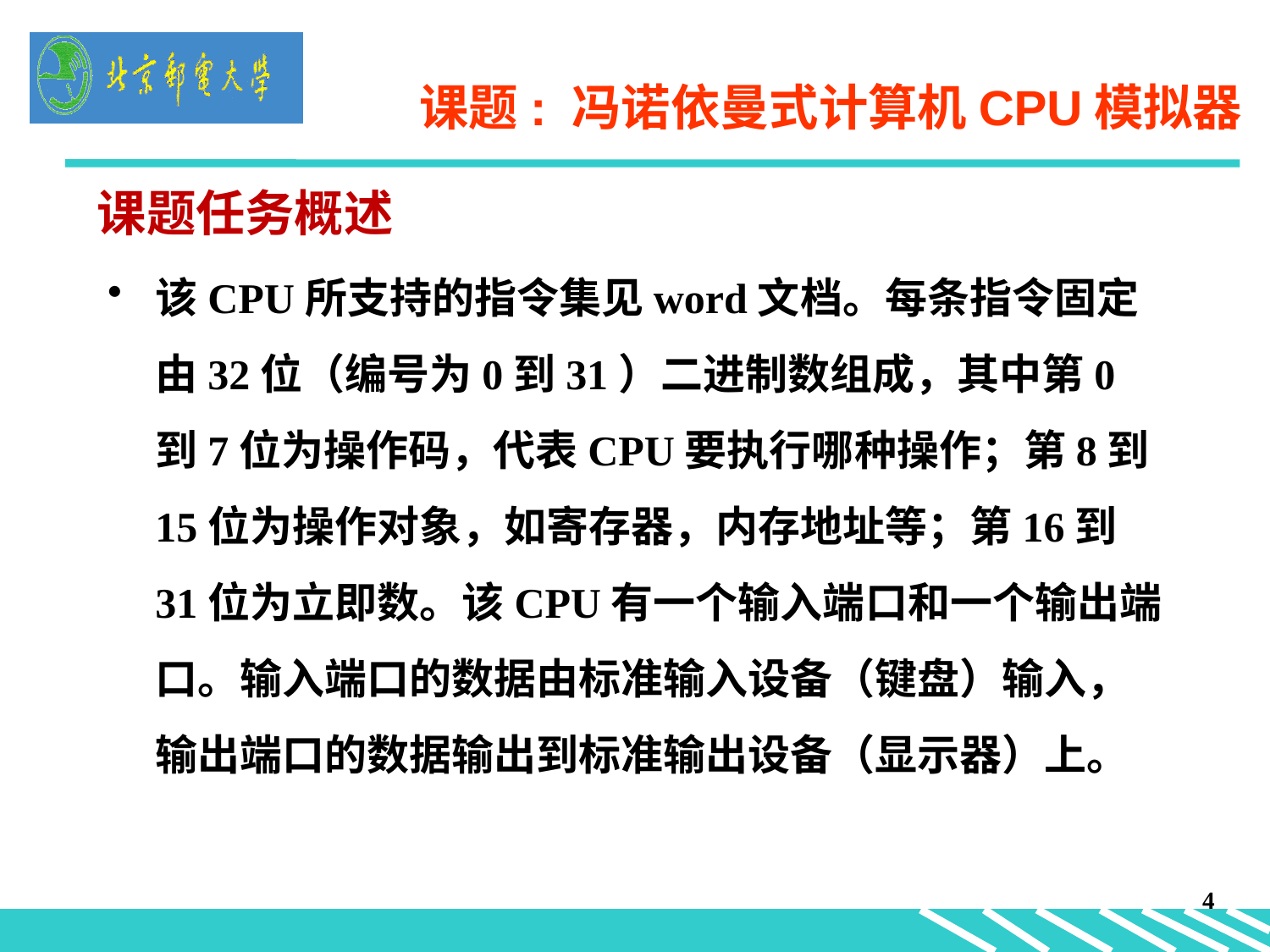

# 课题: 冯诺依曼式计算机CPU模拟器
课题任务概述
该CPU所支持的指令集见word文档。每条指令固定由32位（编号为0到31）二进制数组成，其中第0到7位为操作码，代表CPU要执行哪种操作；第8到15位为操作对象，如寄存器，内存地址等；第16到31位为立即数。该CPU有一个输入端口和一个输出端口。输入端口的数据由标准输入设备（键盘）输入，输出端口的数据输出到标准输出设备（显示器）上。

4